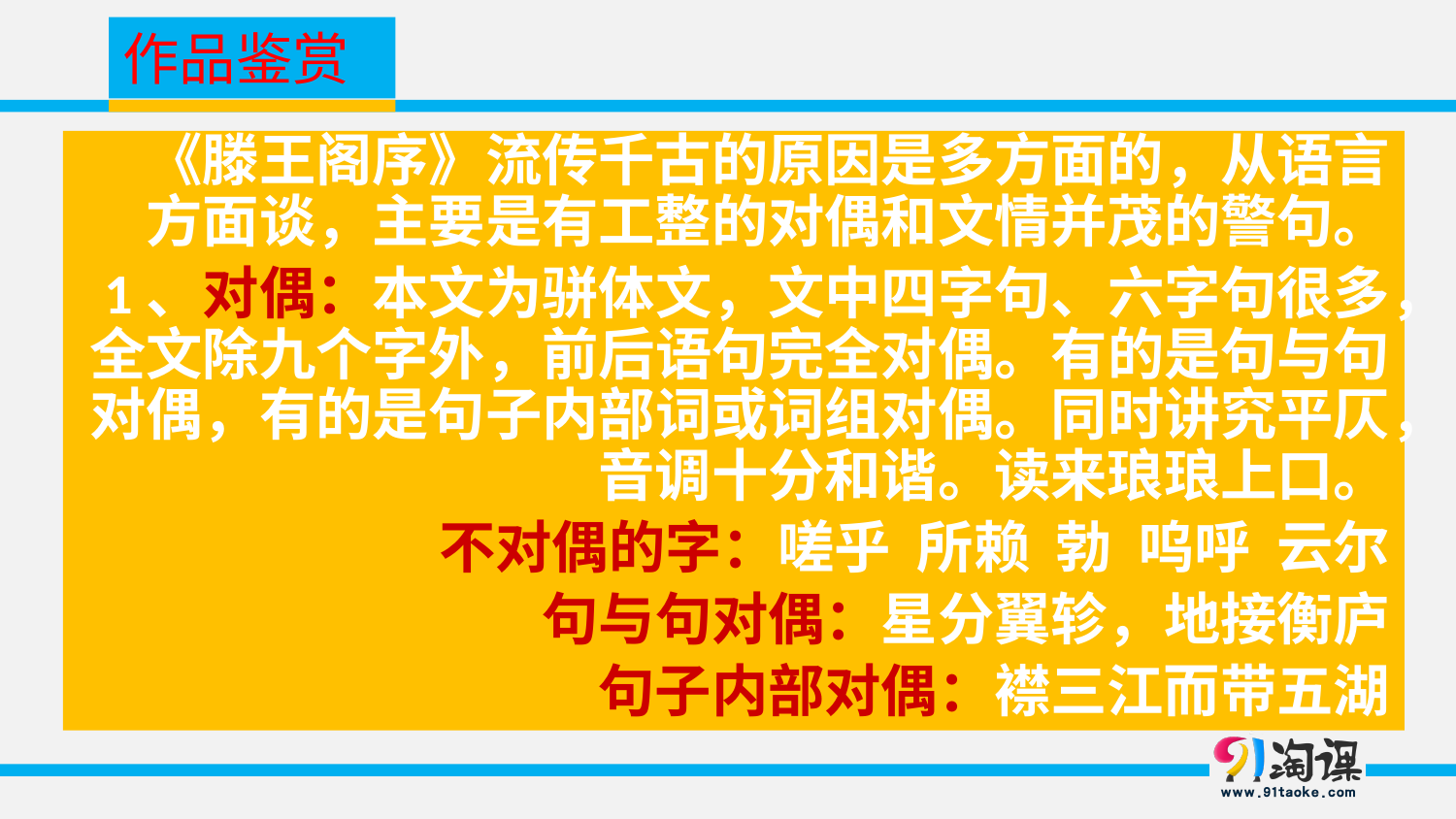

作品鉴赏
    《滕王阁序》流传千古的原因是多方面的，从语言方面谈，主要是有工整的对偶和文情并茂的警句。
1、对偶：本文为骈体文，文中四字句、六字句很多，全文除九个字外，前后语句完全对偶。有的是句与句对偶，有的是句子内部词或词组对偶。同时讲究平仄，音调十分和谐。读来琅琅上口。
不对偶的字：嗟乎  所赖  勃  呜呼  云尔
句与句对偶：星分翼轸，地接衡庐
句子内部对偶：襟三江而带五湖